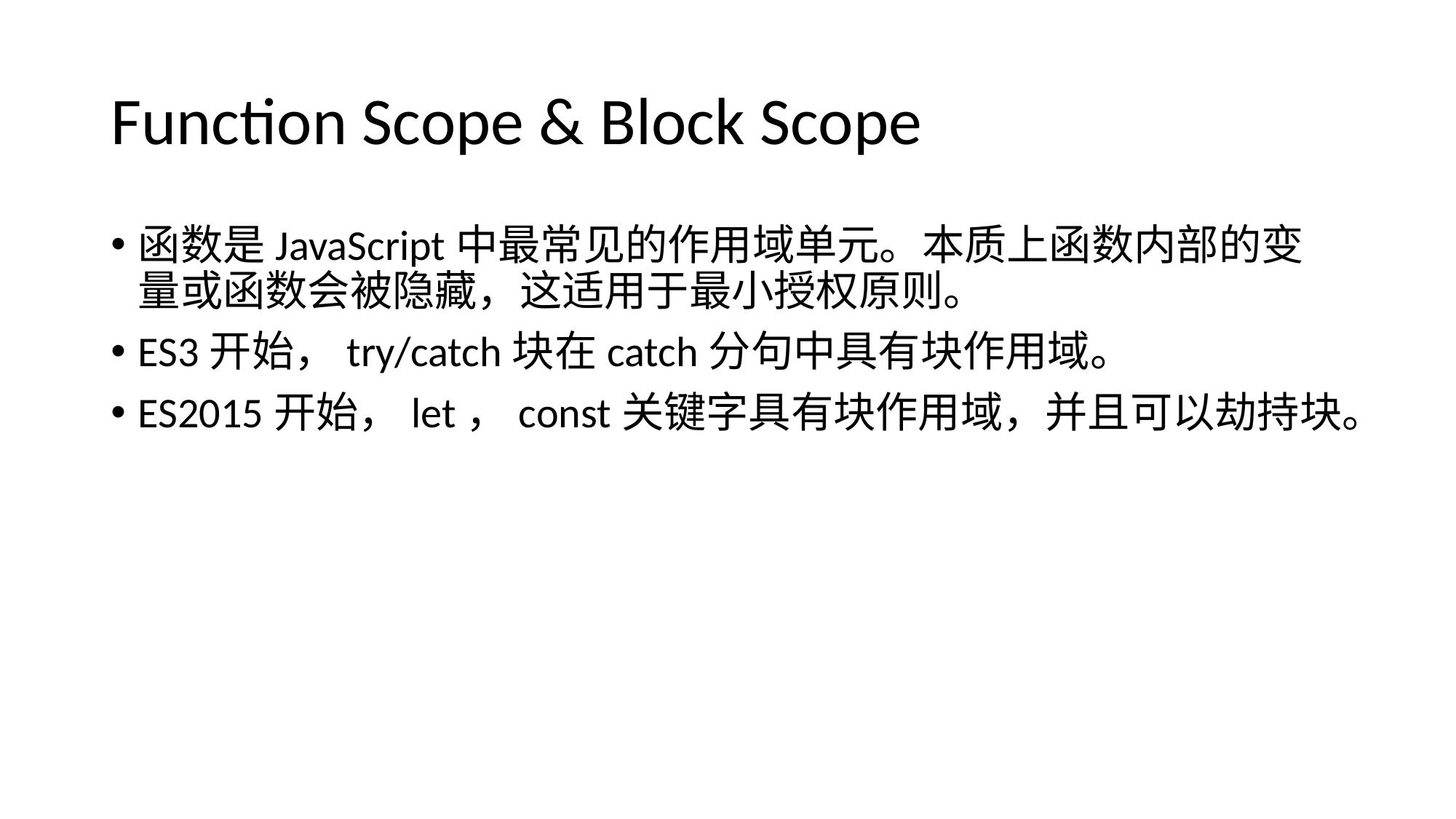

# Function Scope & Block Scope
函数是JavaScript中最常见的作用域单元。本质上函数内部的变量或函数会被隐藏，这适用于最小授权原则。
ES3开始，try/catch块在catch分句中具有块作用域。
ES2015开始，let，const关键字具有块作用域，并且可以劫持块。